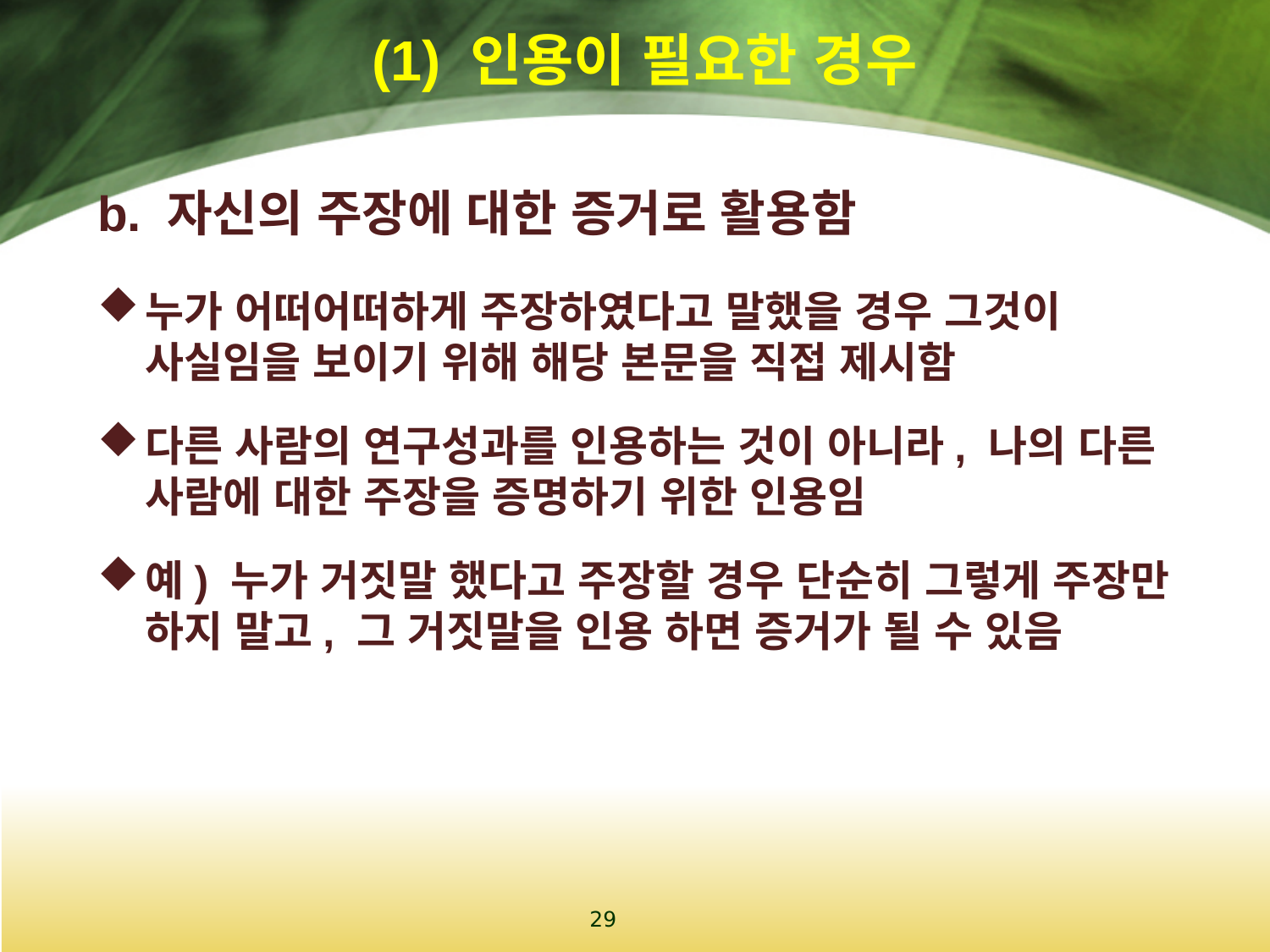

# (1) 인용이 필요한 경우
b. 자신의 주장에 대한 증거로 활용함

누가 어떠어떠하게 주장하였다고 말했을 경우 그것이 사실임을 보이기 위해 해당 본문을 직접 제시함

다른 사람의 연구성과를 인용하는 것이 아니라, 나의 다른 사람에 대한 주장을 증명하기 위한 인용임

예) 누가 거짓말 했다고 주장할 경우 단순히 그렇게 주장만 하지 말고, 그 거짓말을 인용 하면 증거가 될 수 있음

29